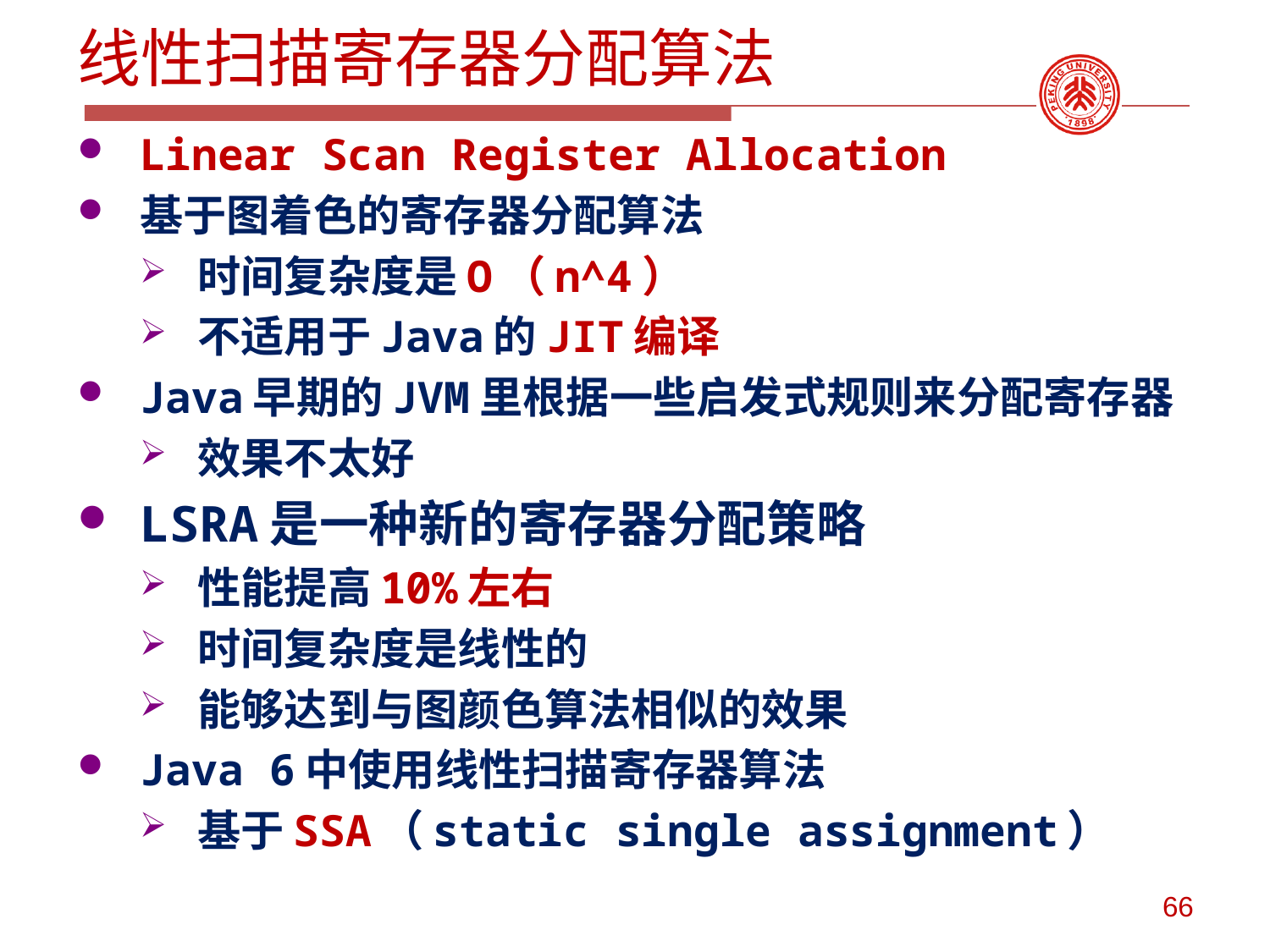

# 线性扫描寄存器分配算法
Linear Scan Register Allocation
基于图着色的寄存器分配算法
时间复杂度是O（n^4）
不适用于Java的JIT编译
Java早期的JVM里根据一些启发式规则来分配寄存器
效果不太好
LSRA是一种新的寄存器分配策略
性能提高10%左右
时间复杂度是线性的
能够达到与图颜色算法相似的效果
Java 6中使用线性扫描寄存器算法
基于SSA（static single assignment）

66